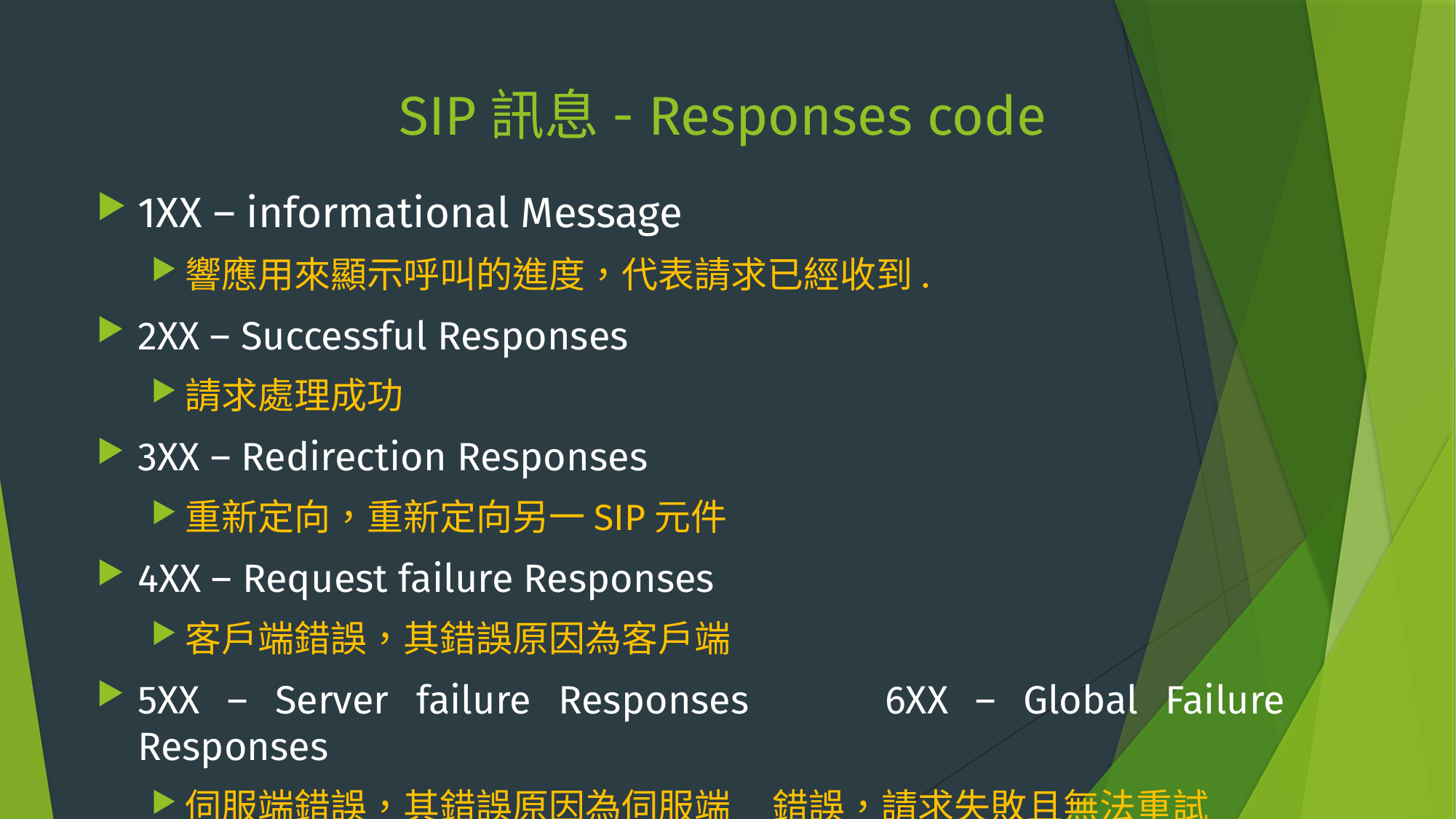

# SIP訊息- Responses code
1XX – informational Message
響應用來顯示呼叫的進度，代表請求已經收到.
2XX – Successful Responses
請求處理成功
3XX – Redirection Responses
重新定向，重新定向另一SIP元件
4XX – Request failure Responses
客戶端錯誤，其錯誤原因為客戶端
5XX – Server failure Responses     6XX – Global Failure Responses
伺服端錯誤，其錯誤原因為伺服端     錯誤，請求失敗且無法重試